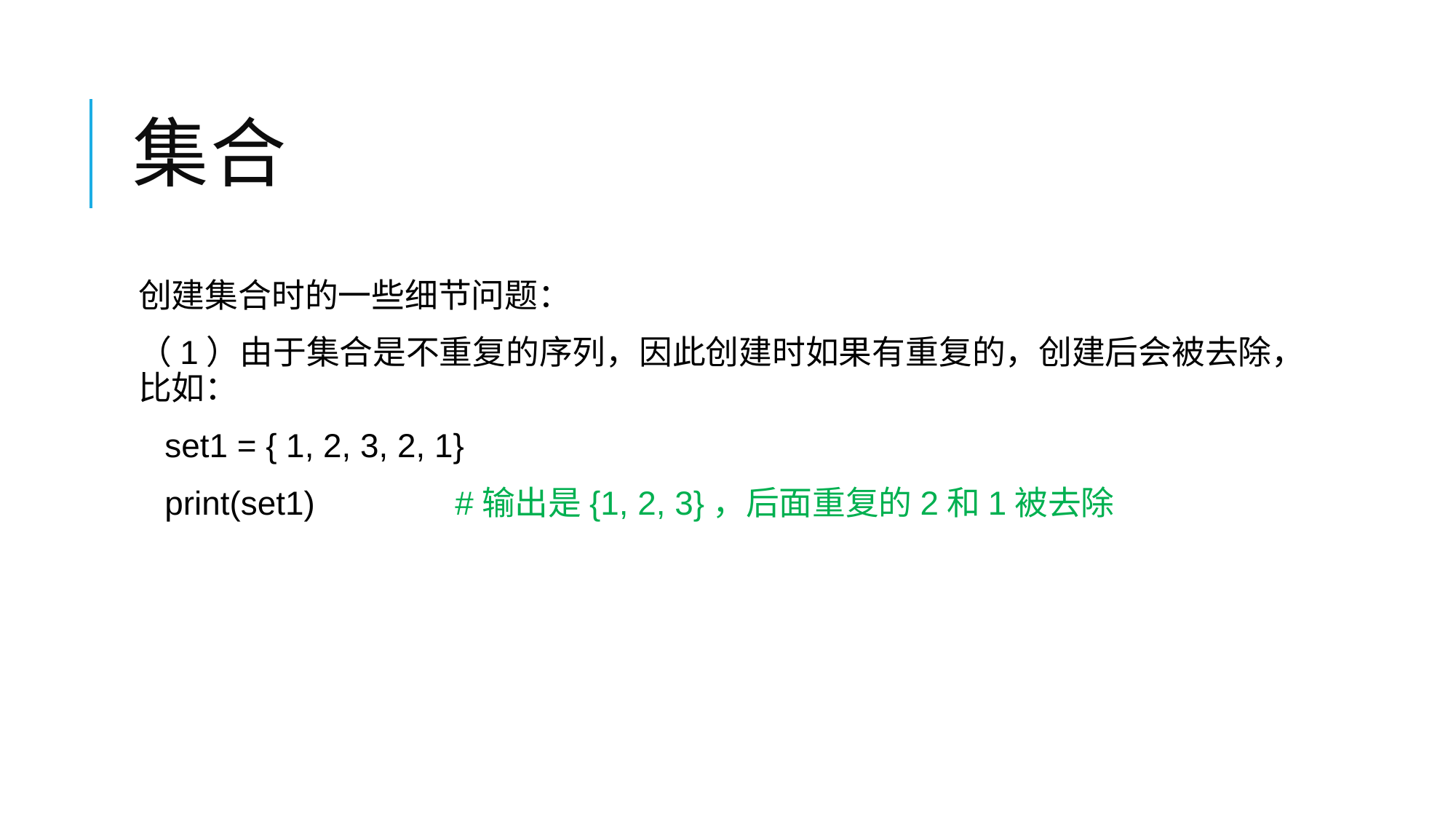

# 集合
创建集合时的一些细节问题：
（1）由于集合是不重复的序列，因此创建时如果有重复的，创建后会被去除，比如：
    set1 = { 1, 2, 3, 2, 1}
    print(set1)		#输出是{1, 2, 3}，后面重复的2和1被去除